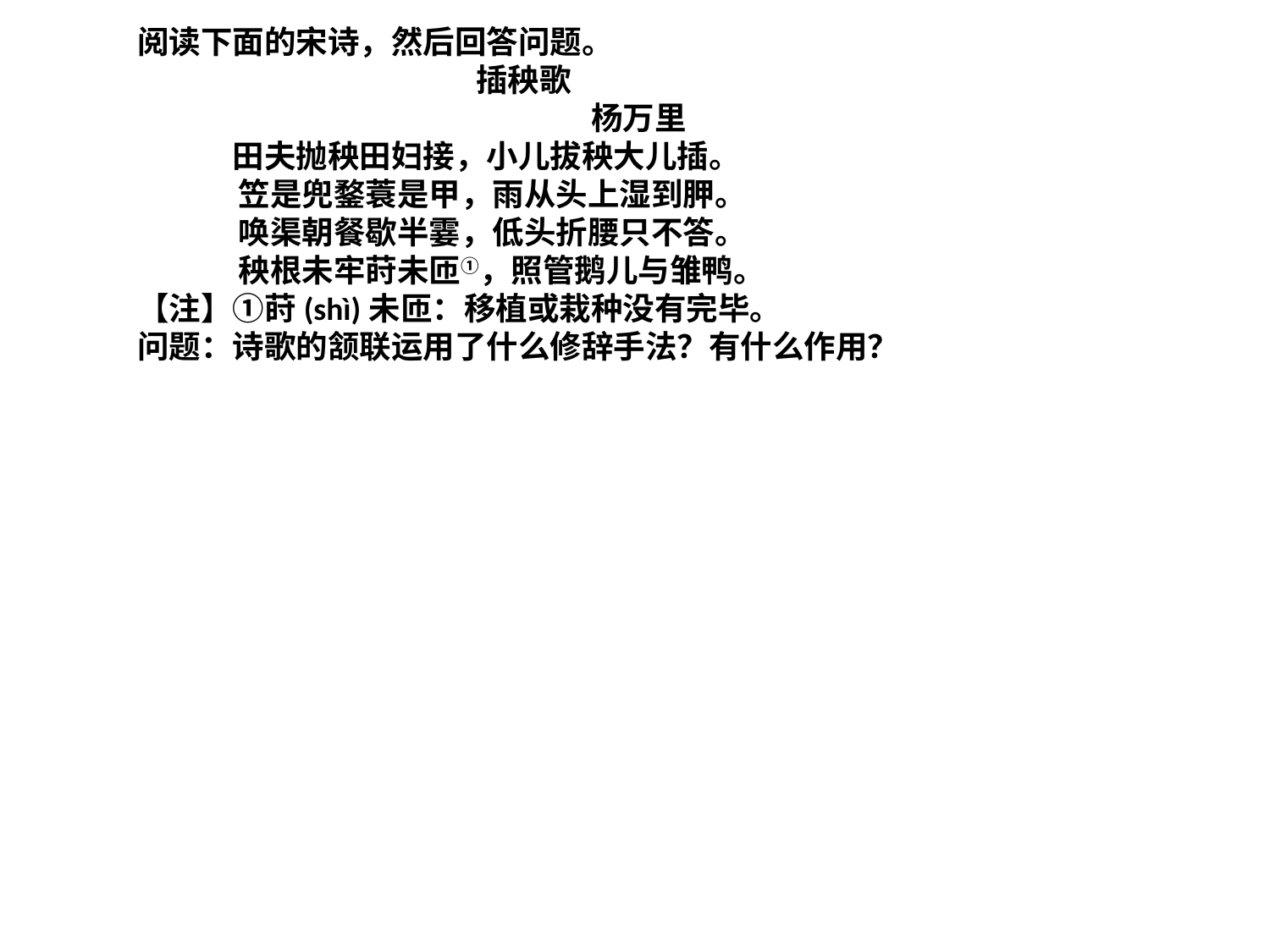

阅读下面的宋诗，然后回答问题。
                                              插秧歌
                                                              杨万里
　　　田夫抛秧田妇接，小儿拔秧大儿插。
             笠是兜鍪蓑是甲，雨从头上湿到胛。
             唤渠朝餐歇半霎，低头折腰只不答。
             秧根未牢莳未匝①，照管鹅儿与雏鸭。
【注】①莳(shì)未匝：移植或栽种没有完毕。
问题：诗歌的颔联运用了什么修辞手法？有什么作用？